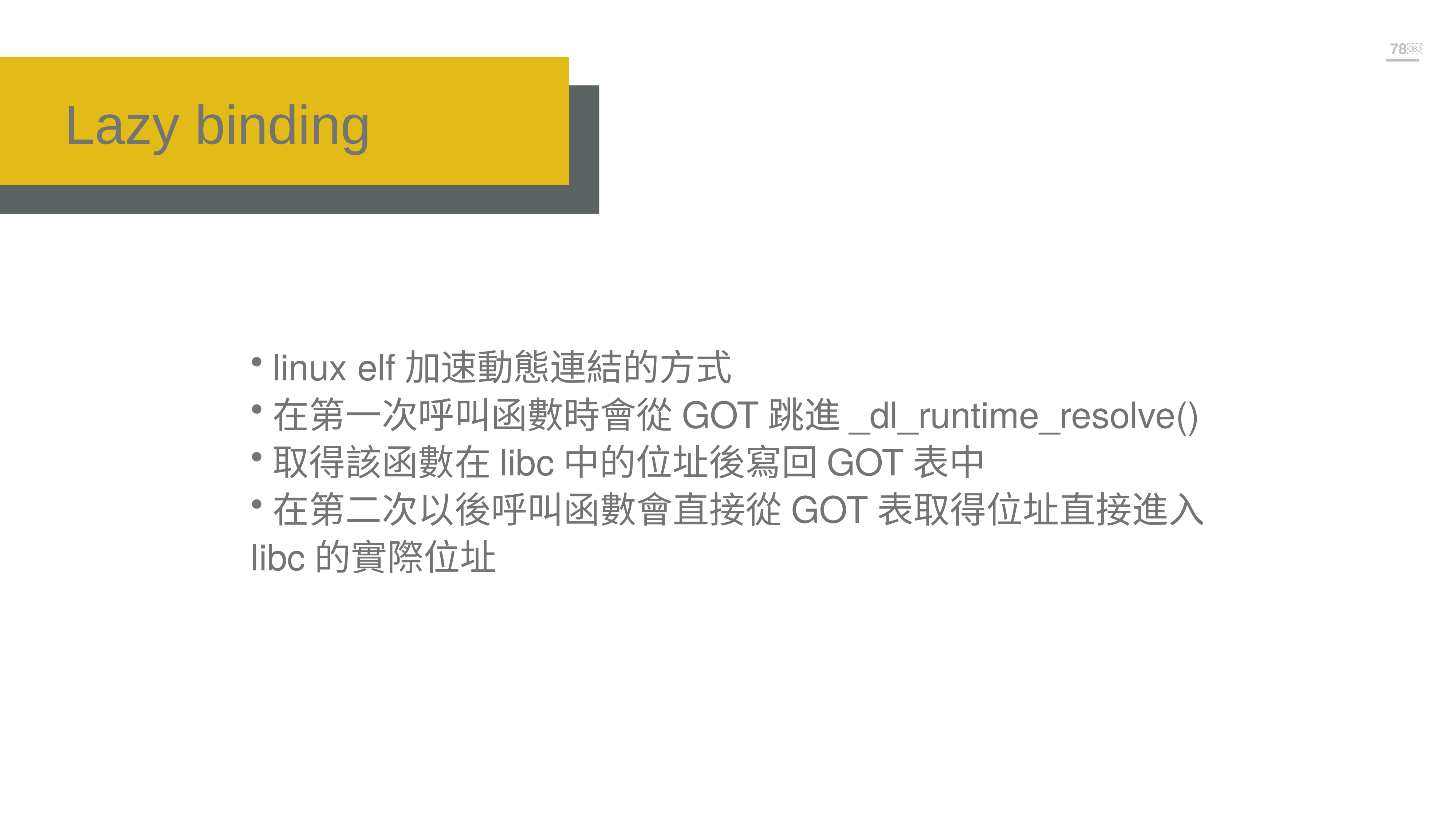

78￼
Lazy binding
linux elf加速動態連結的方式
在第一次呼叫函數時會從GOT跳進_dl_runtime_resolve()
取得該函數在libc中的位址後寫回GOT表中
在第二次以後呼叫函數會直接從GOT表取得位址直接進入
libc的實際位址